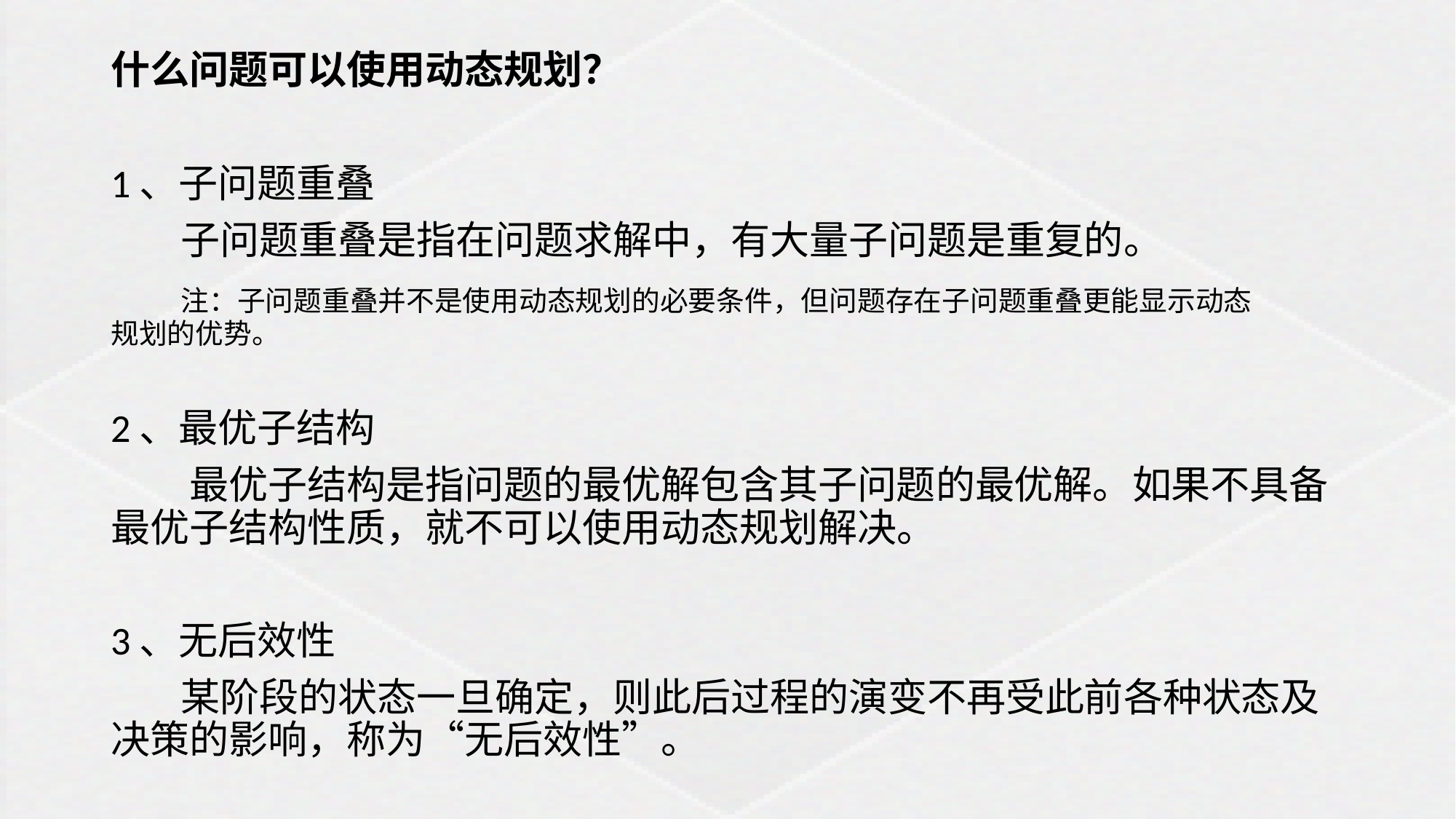

什么问题可以使用动态规划？

1、子问题重叠
       子问题重叠是指在问题求解中，有大量子问题是重复的。
       注：子问题重叠并不是使用动态规划的必要条件，但问题存在子问题重叠更能显示动态	规划的优势。

2、最优子结构
        最优子结构是指问题的最优解包含其子问题的最优解。如果不具备最优子结构性质，就不可以使用动态规划解决。

3、无后效性
       某阶段的状态一旦确定，则此后过程的演变不再受此前各种状态及决策的影响，称为“无后效性”。